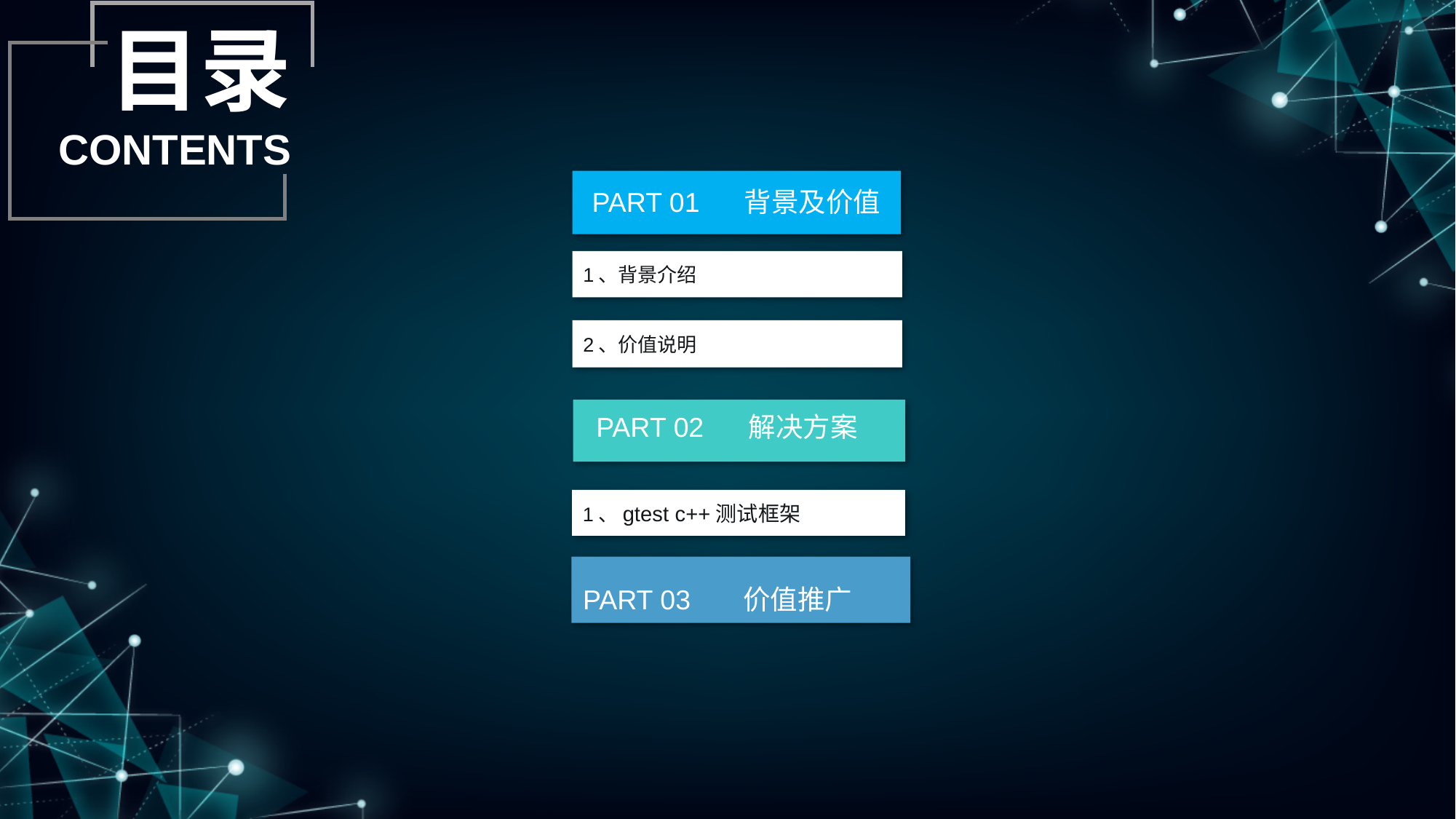

目录
CONTENTS

PART 01     背景及价值
1、背景介绍
2、价值说明

PART 02     解决方案

1、gtest c++测试框架

PART 03      价值推广